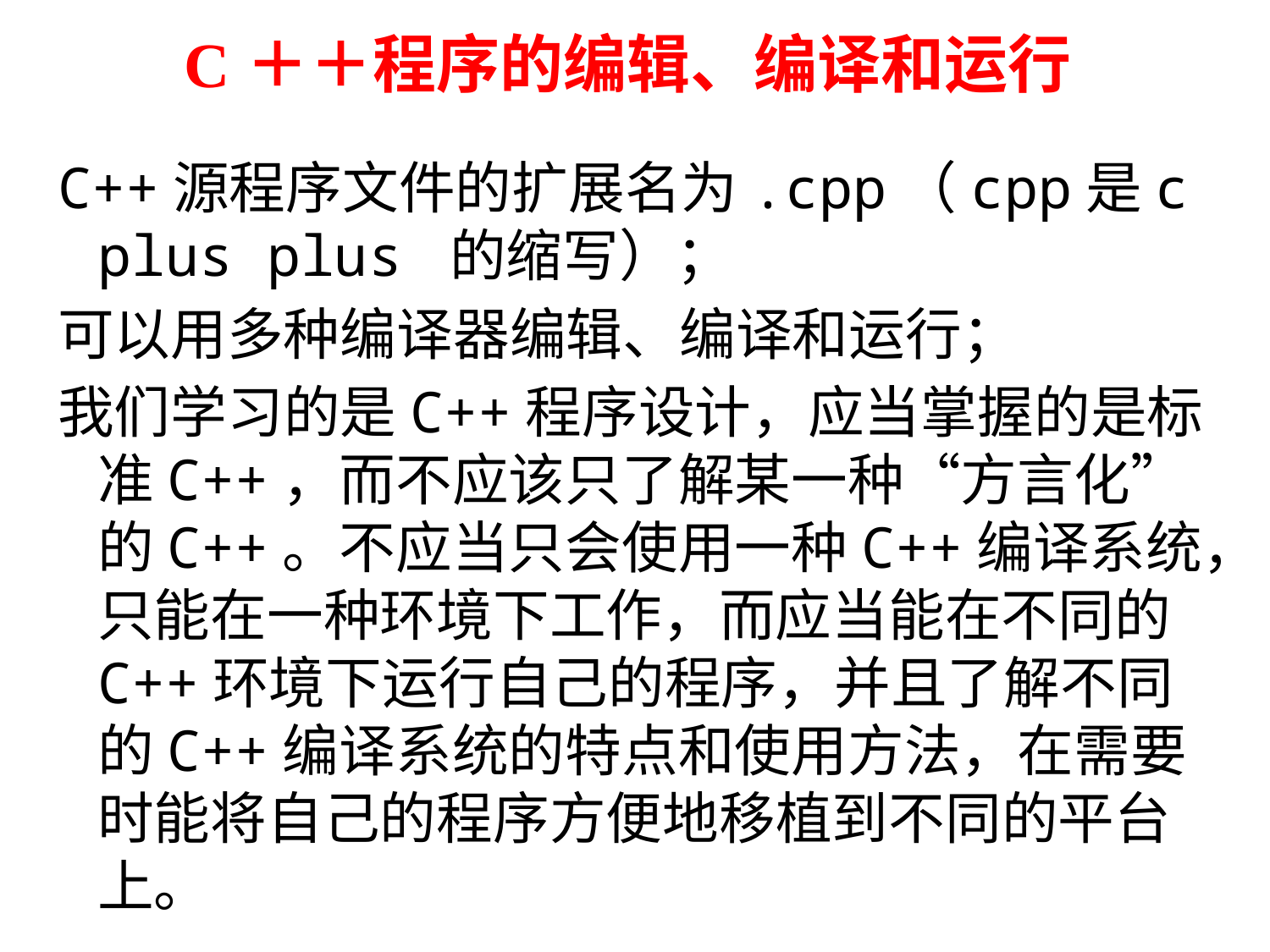

C＋＋程序的编辑、编译和运行
C++源程序文件的扩展名为.cpp（cpp是c plus plus 的缩写）；
可以用多种编译器编辑、编译和运行；
我们学习的是C++程序设计，应当掌握的是标准C++，而不应该只了解某一种“方言化”的C++。不应当只会使用一种C++编译系统，只能在一种环境下工作，而应当能在不同的C++环境下运行自己的程序，并且了解不同的C++编译系统的特点和使用方法，在需要时能将自己的程序方便地移植到不同的平台上。